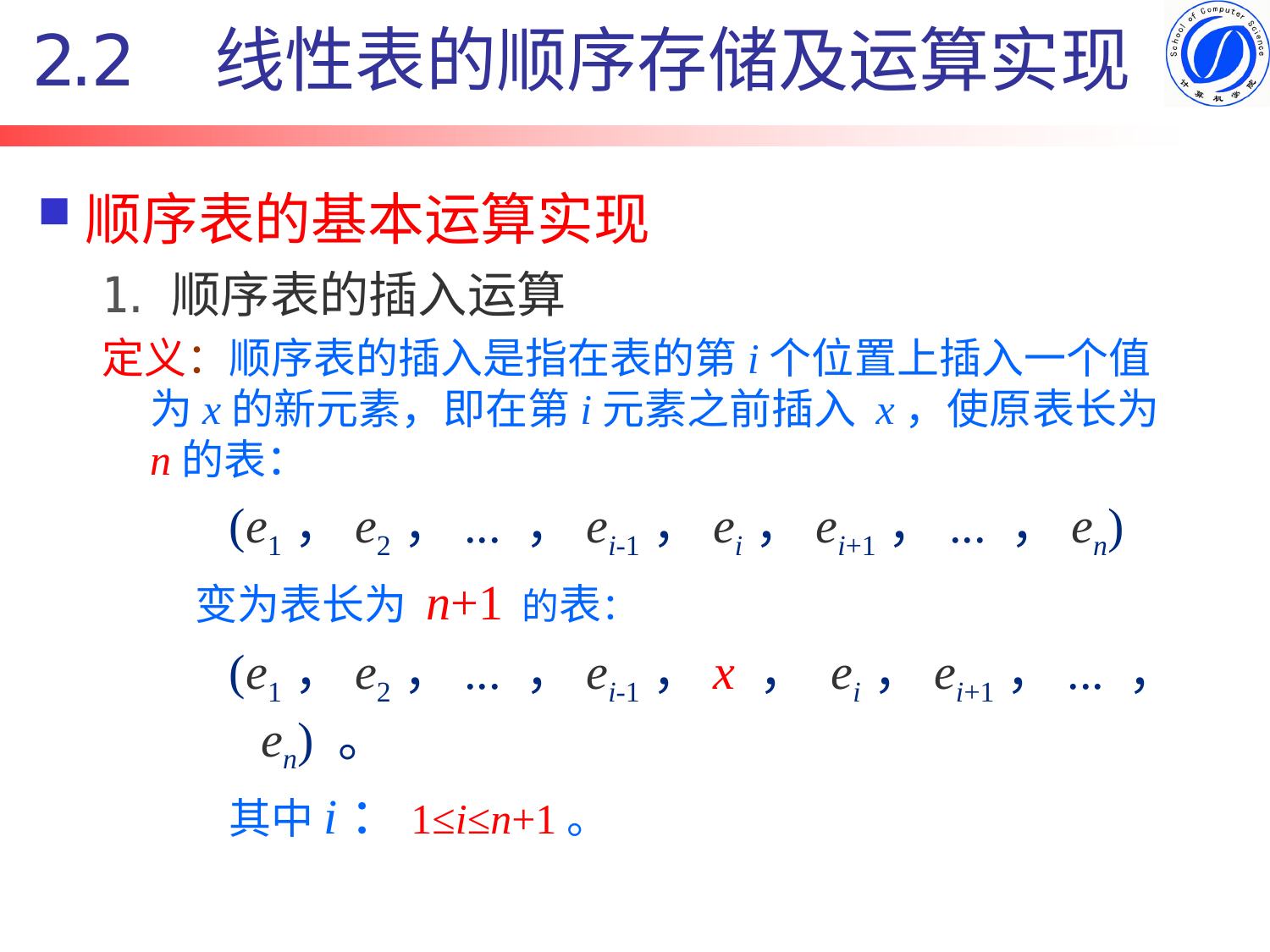

2.2   线性表的顺序存储及运算实现
# 顺序表的基本运算实现
1. 顺序表的插入运算
定义：顺序表的插入是指在表的第i个位置上插入一个值为x的新元素，即在第i元素之前插入 x，使原表长为n的表：
(e1，e2，... ，ei-1，ei，ei+1，... ，en)
  变为表长为 n+1 的表：
(e1，e2，... ，ei-1，x ， ei，ei+1，... ，en) 。
其中i：1≤i≤n+1。